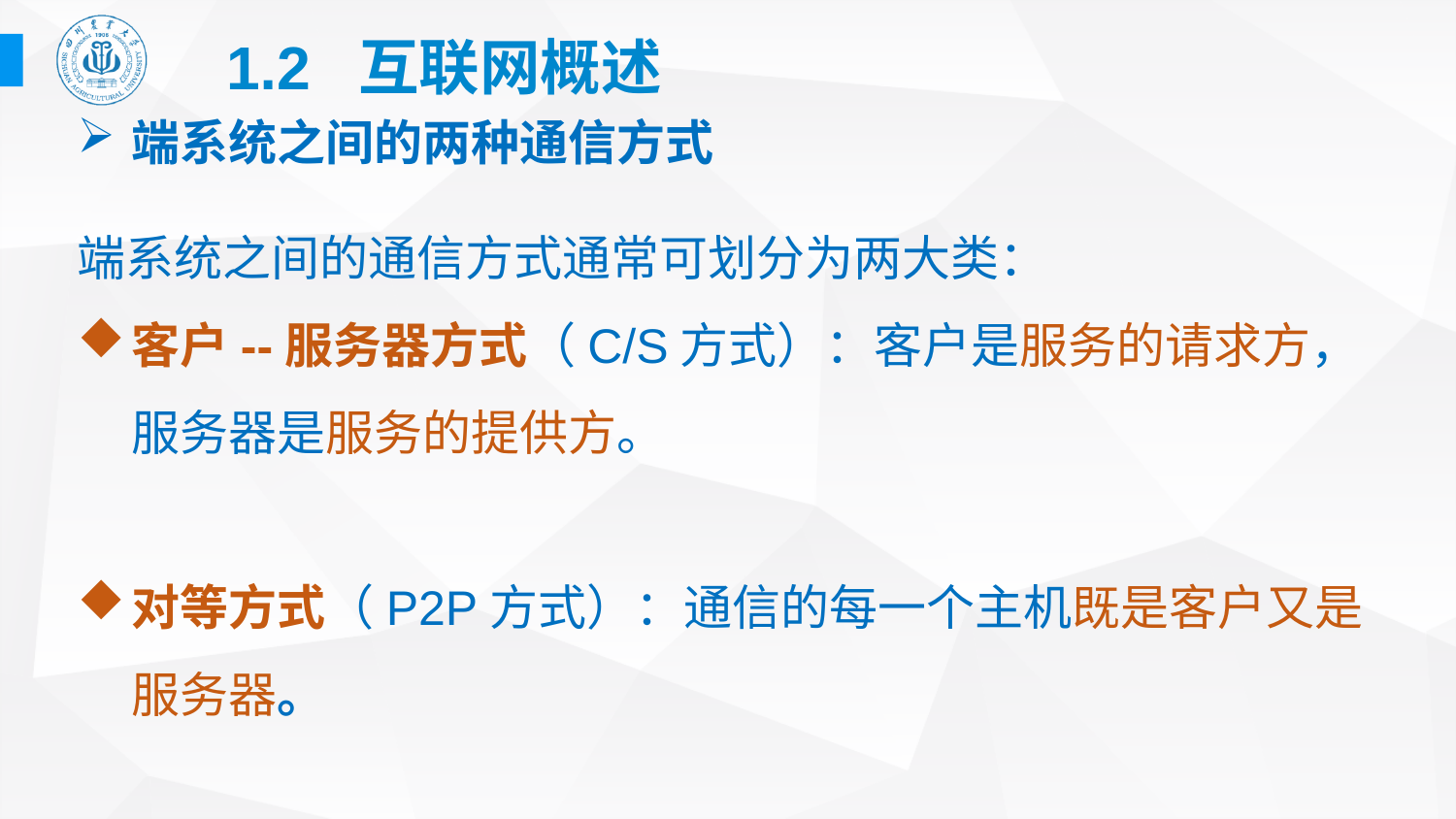

# 1.2  互联网概述
端系统之间的两种通信方式
端系统之间的通信方式通常可划分为两大类：
客户--服务器方式（C/S方式）：客户是服务的请求方，服务器是服务的提供方。

对等方式（P2P方式）：通信的每一个主机既是客户又是服务器。